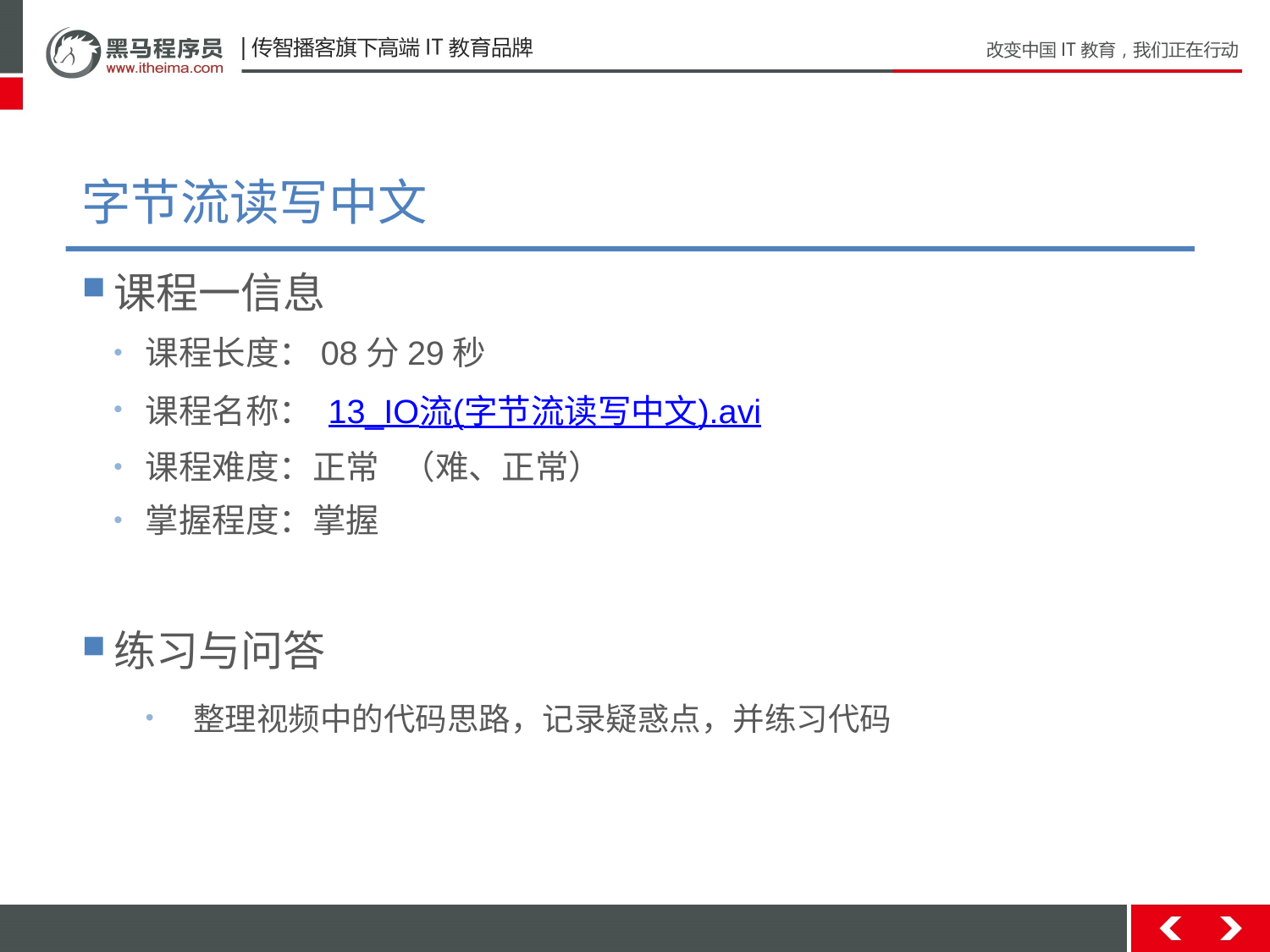

# 字节流读写中文
课程一信息
课程长度：08分29秒
课程名称： 13_IO流(字节流读写中文).avi
课程难度：正常   （难、正常）
掌握程度：掌握

练习与问答
整理视频中的代码思路，记录疑惑点，并练习代码